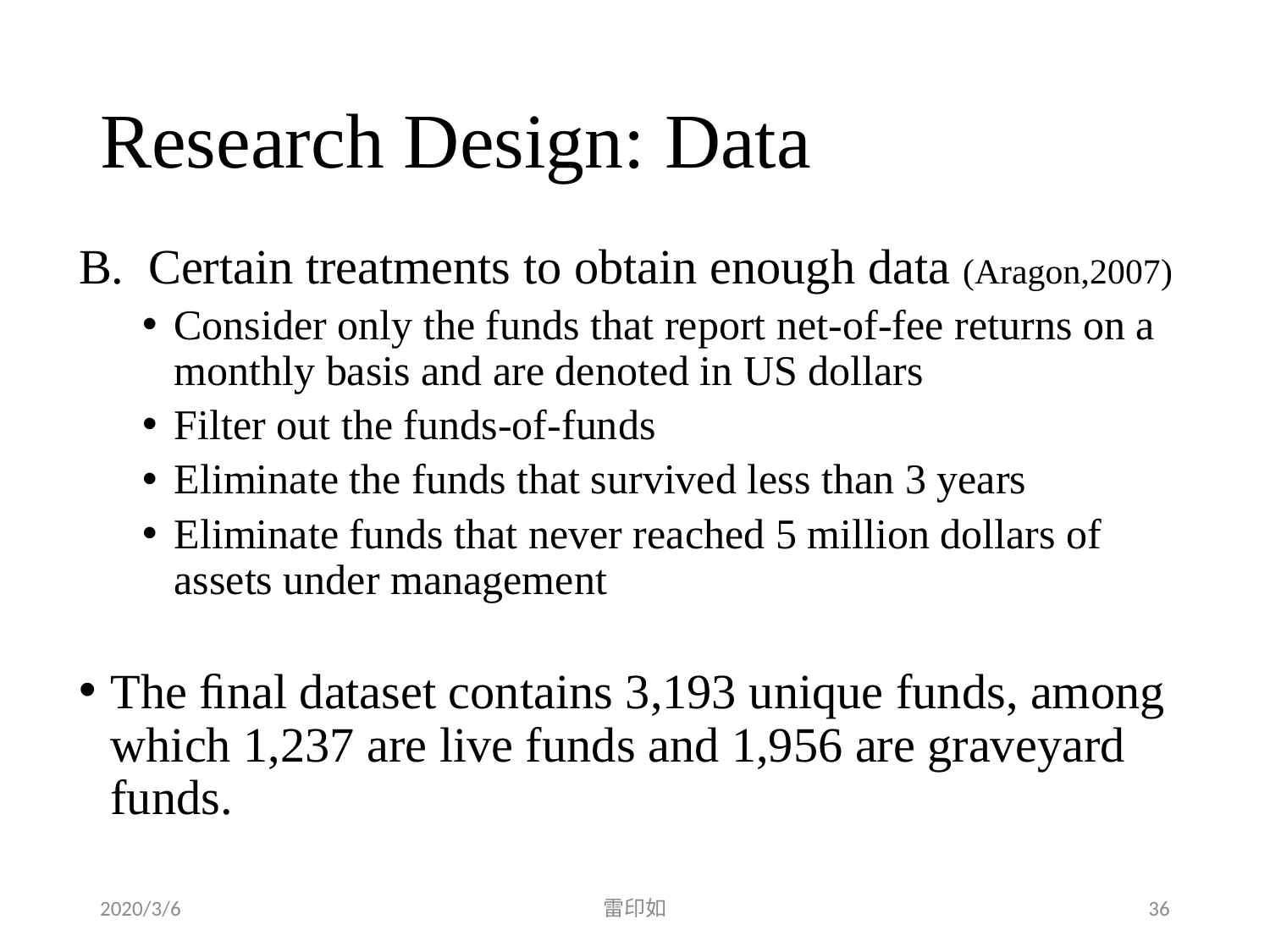

# Research Design: Data
B.  Certain treatments to obtain enough data (Aragon,2007)
Consider only the funds that report net-of-fee returns on a monthly basis and are denoted in US dollars
Filter out the funds-of-funds
Eliminate the funds that survived less than 3 years
Eliminate funds that never reached 5 million dollars of assets under management

The ﬁnal dataset contains 3,193 unique funds, among which 1,237 are live funds and 1,956 are graveyard funds.
2020/3/6
雷印如
36